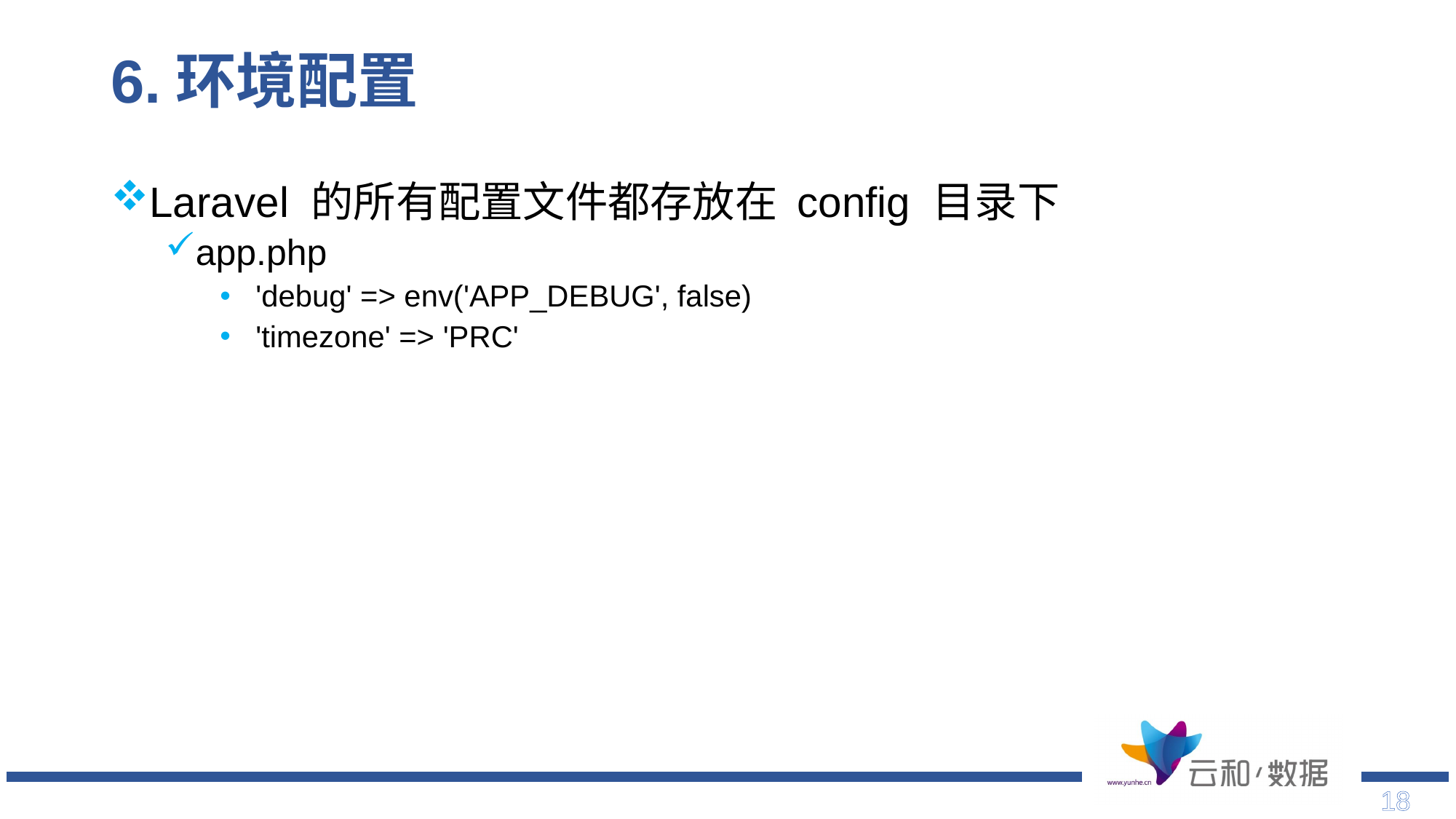

# 6.环境配置
Laravel 的所有配置文件都存放在 config 目录下
app.php
 'debug' => env('APP_DEBUG', false)
 'timezone' => 'PRC'